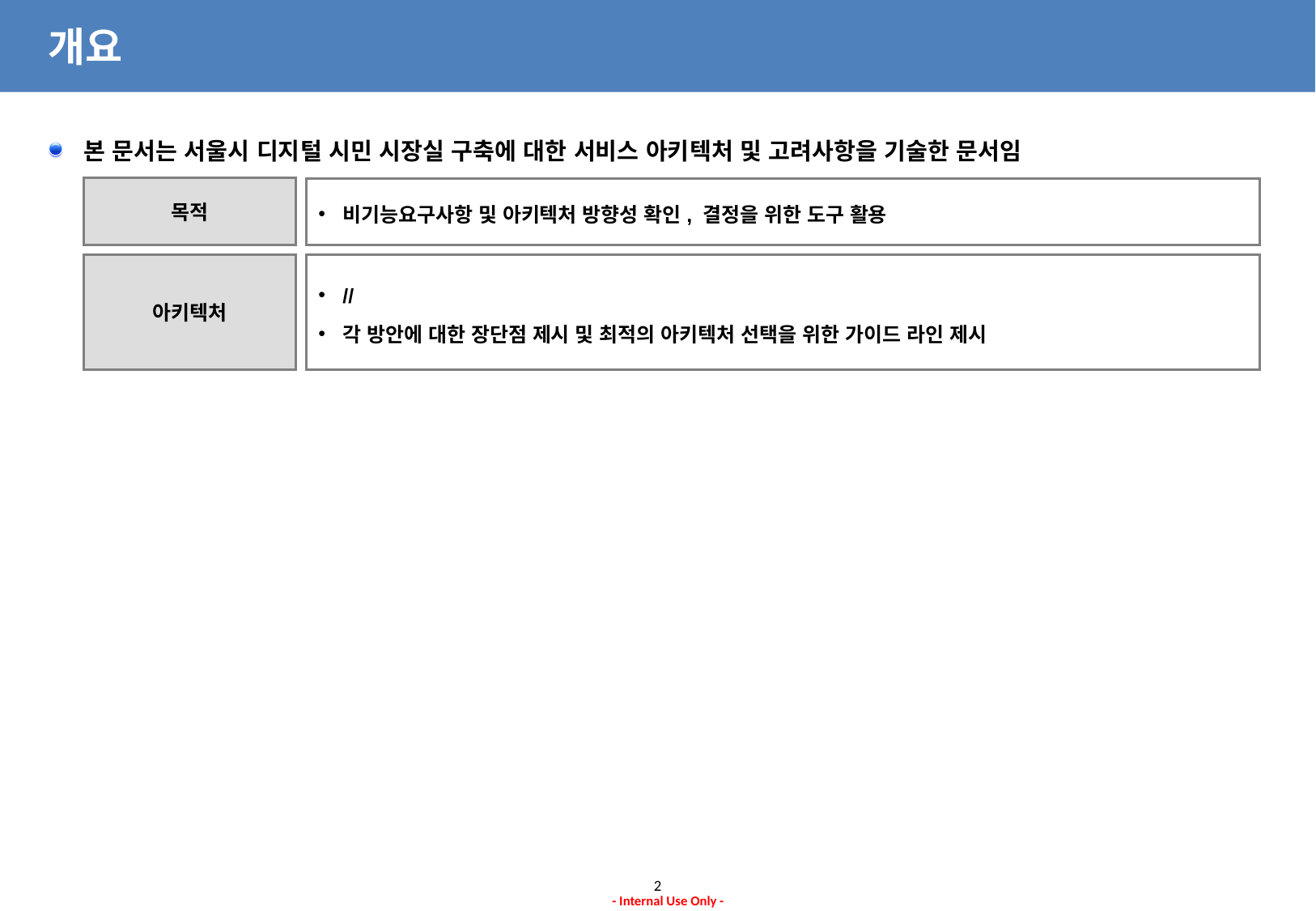

# 개요
본 문서는 서울시 디지털 시민 시장실 구축에 대한 서비스 아키텍처 및 고려사항을 기술한 문서임
목적
비기능요구사항 및 아키텍처 방향성 확인, 결정을 위한 도구 활용
아키텍처
//
각 방안에 대한 장단점 제시 및 최적의 아키텍처 선택을 위한 가이드 라인 제시